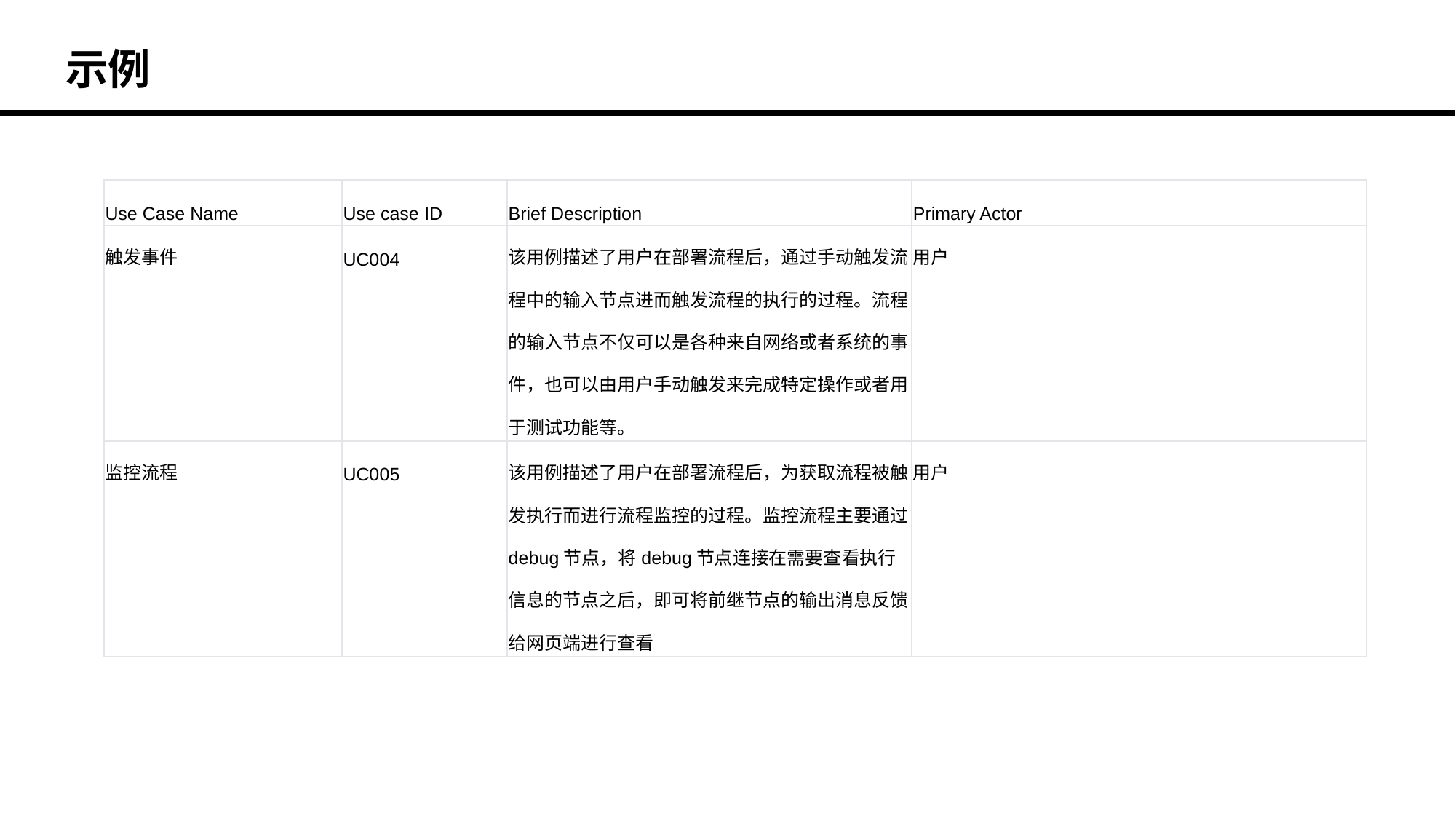

示例
| Use Case Name | Use case ID | Brief Description | Primary Actor |
| --- | --- | --- | --- |
| 触发事件 | UC004 | 该用例描述了用户在部署流程后，通过手动触发流程中的输入节点进而触发流程的执行的过程。流程的输入节点不仅可以是各种来自网络或者系统的事件，也可以由用户手动触发来完成特定操作或者用于测试功能等。 | 用户 |
| 监控流程 | UC005 | 该用例描述了用户在部署流程后，为获取流程被触发执行而进行流程监控的过程。监控流程主要通过debug节点，将debug节点连接在需要查看执行信息的节点之后，即可将前继节点的输出消息反馈给网页端进行查看 | 用户 |